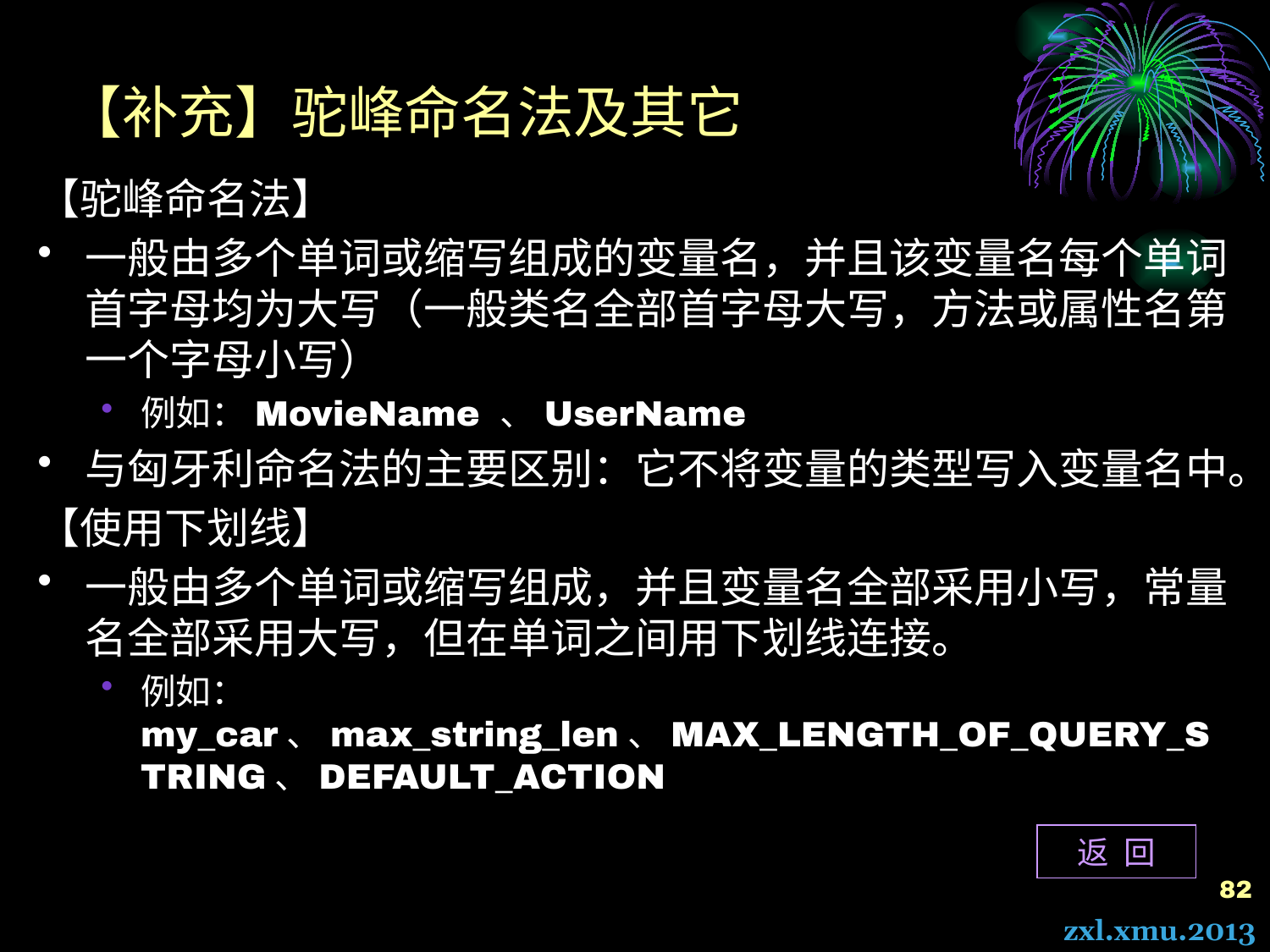

# 【补充】驼峰命名法及其它
【驼峰命名法】
一般由多个单词或缩写组成的变量名，并且该变量名每个单词首字母均为大写（一般类名全部首字母大写，方法或属性名第一个字母小写）
例如：MovieName 、UserName
与匈牙利命名法的主要区别：它不将变量的类型写入变量名中。
【使用下划线】
一般由多个单词或缩写组成，并且变量名全部采用小写，常量名全部采用大写，但在单词之间用下划线连接。
例如：my_car、max_string_len、MAX_LENGTH_OF_QUERY_STRING、DEFAULT_ACTION

返  回
82